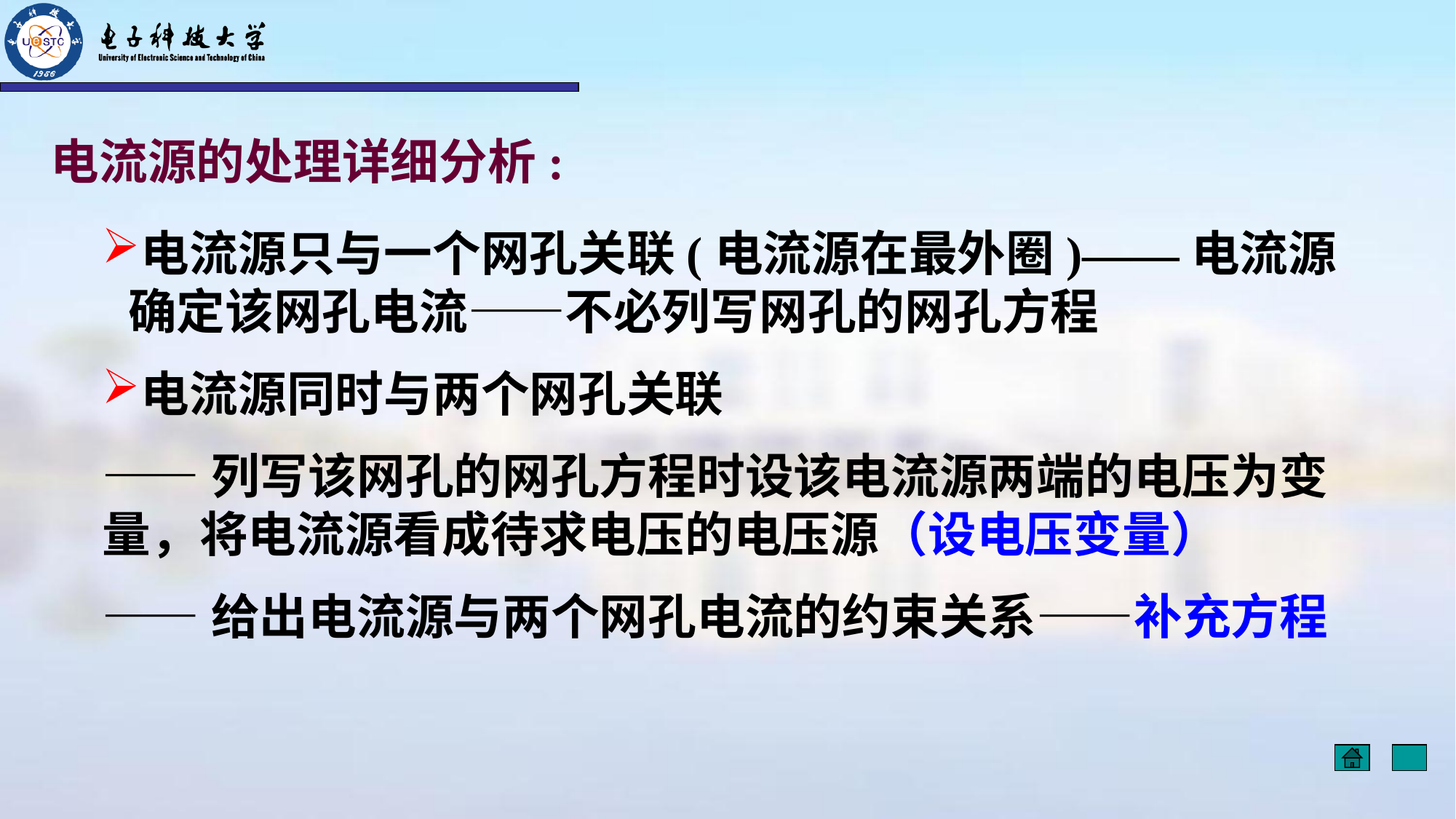

电流源的处理详细分析:
电流源只与一个网孔关联(电流源在最外圈)——电流源确定该网孔电流——不必列写网孔的网孔方程
电流源同时与两个网孔关联
——列写该网孔的网孔方程时设该电流源两端的电压为变量，将电流源看成待求电压的电压源（设电压变量）
——给出电流源与两个网孔电流的约束关系——补充方程